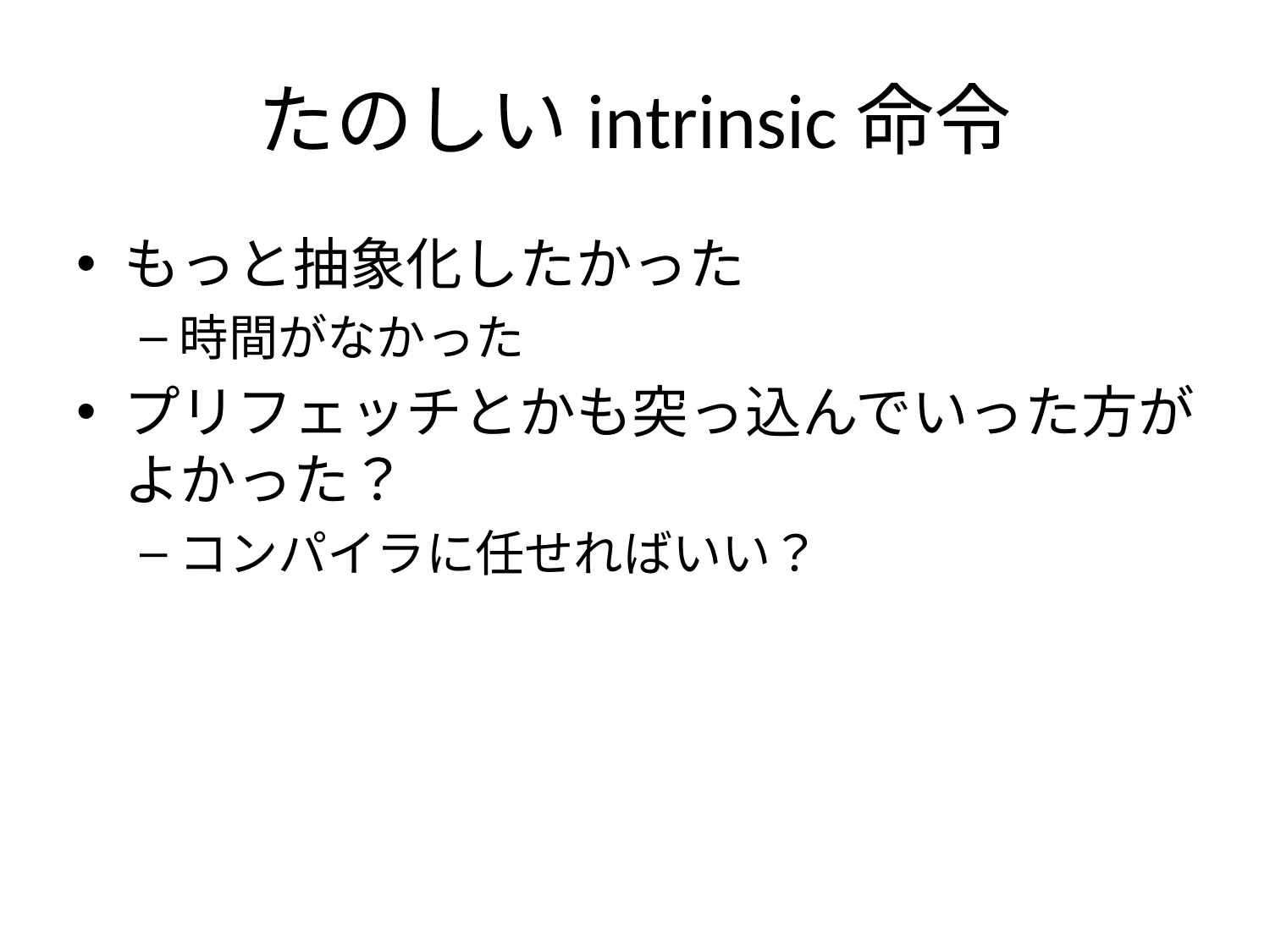

# たのしいintrinsic命令
もっと抽象化したかった
時間がなかった
プリフェッチとかも突っ込んでいった方がよかった？
コンパイラに任せればいい？